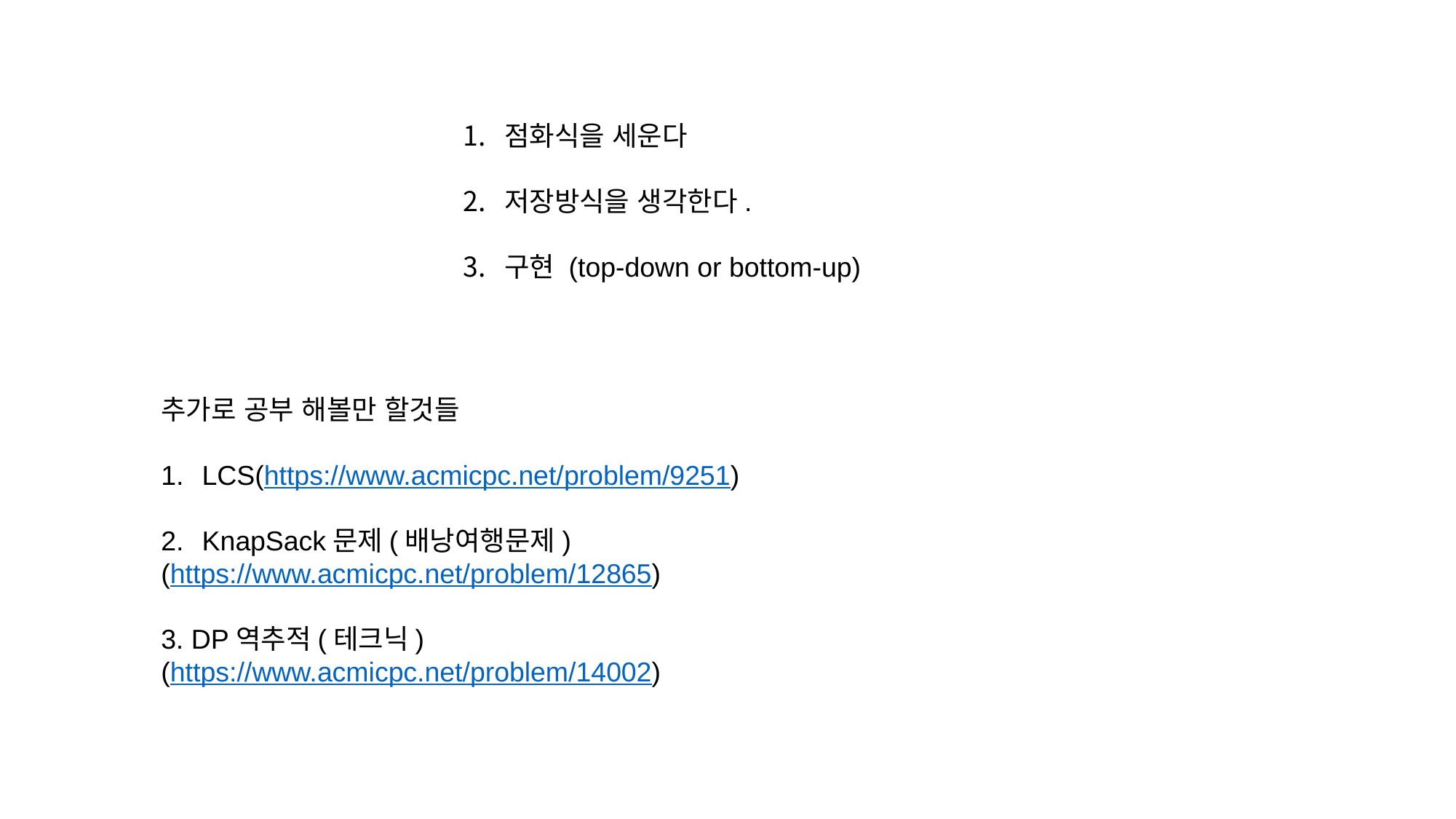

점화식을 세운다

저장방식을 생각한다.

구현 (top-down or bottom-up)
추가로 공부 해볼만 할것들

LCS(https://www.acmicpc.net/problem/9251)

KnapSack문제(배낭여행문제)
(https://www.acmicpc.net/problem/12865)

3. DP역추적(테크닉)
(https://www.acmicpc.net/problem/14002)